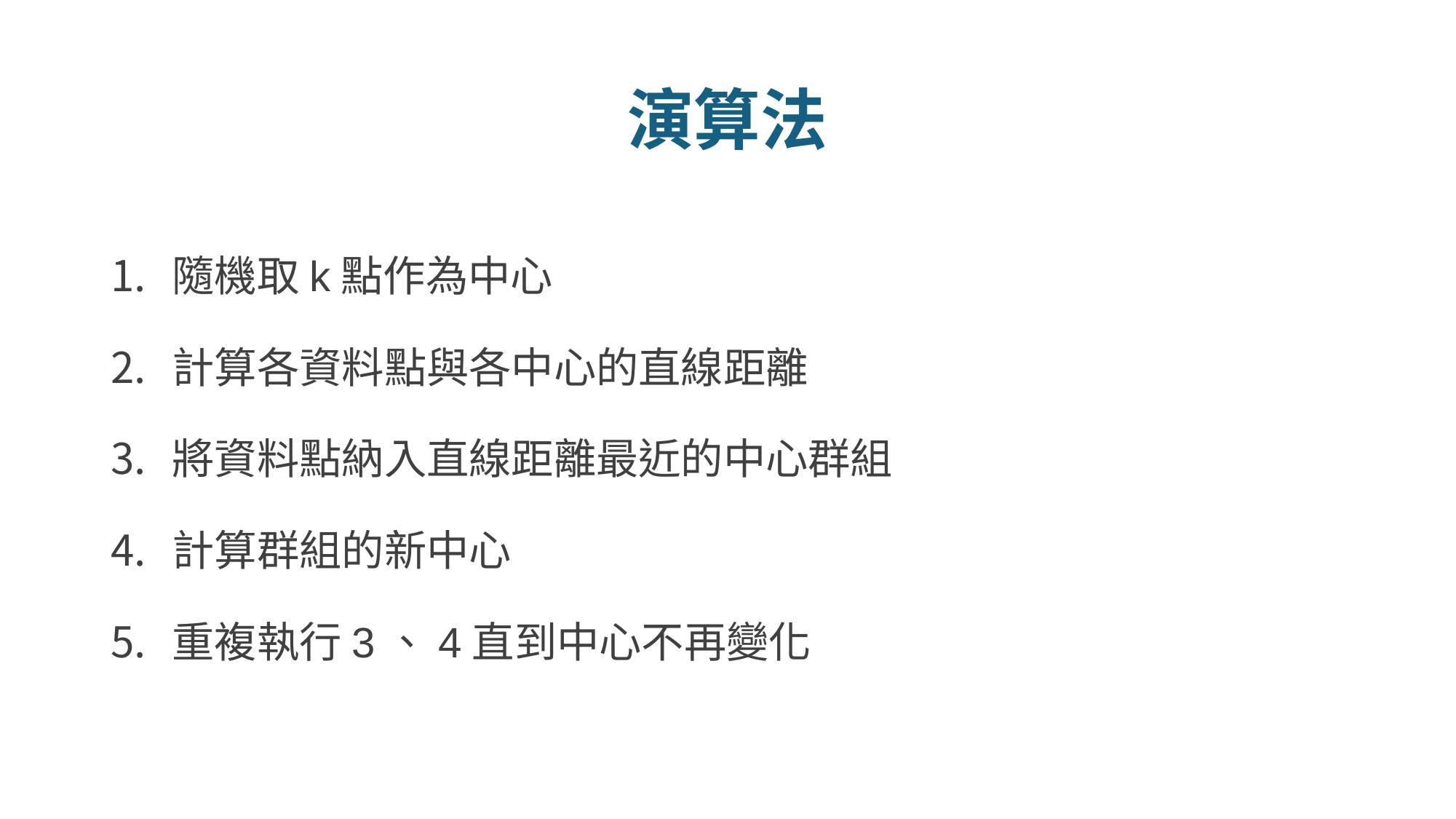

# 演算法
隨機取k點作為中心
計算各資料點與各中心的直線距離
將資料點納入直線距離最近的中心群組
計算群組的新中心
重複執行3、4直到中心不再變化